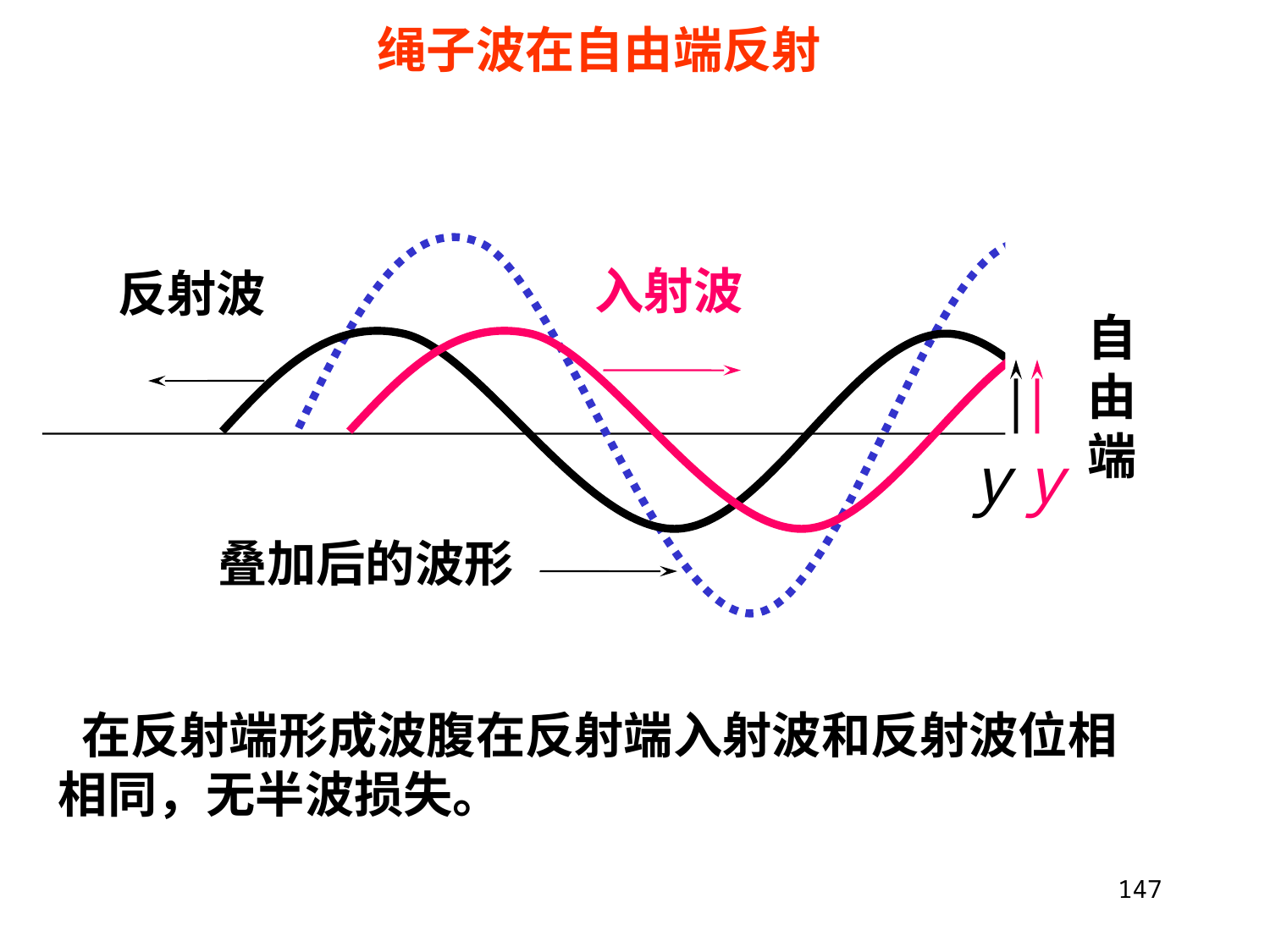

绳子波在自由端反射

入射波
反射波
自
由
端

y
y
叠加后的波形

 在反射端形成波腹在反射端入射波和反射波位相相同，无半波损失。
147